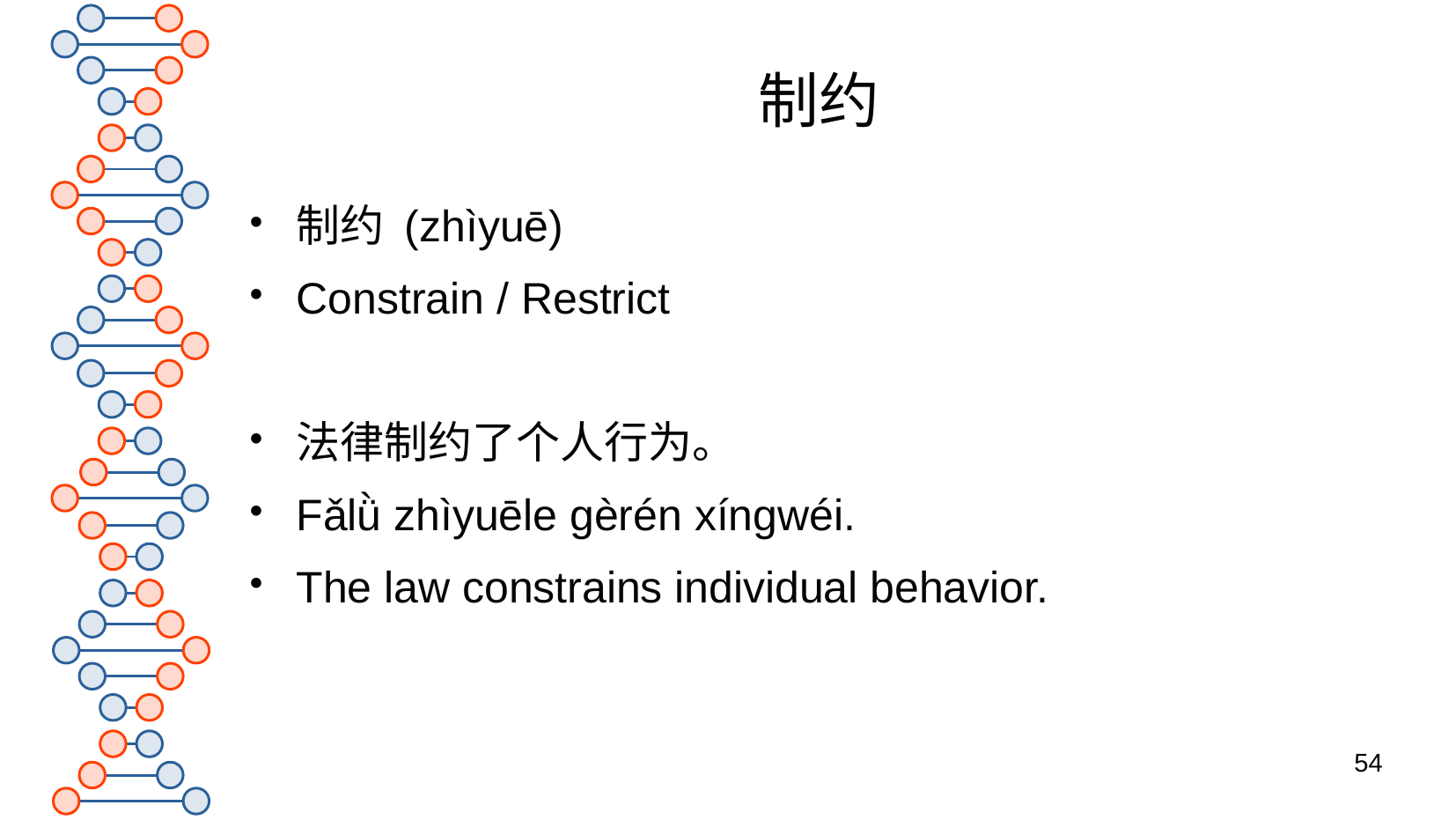

# 制约
制约 (zhìyuē)
Constrain / Restrict

法律制约了个人行为。
Fǎlǜ zhìyuēle gèrén xíngwéi.
The law constrains individual behavior.

54